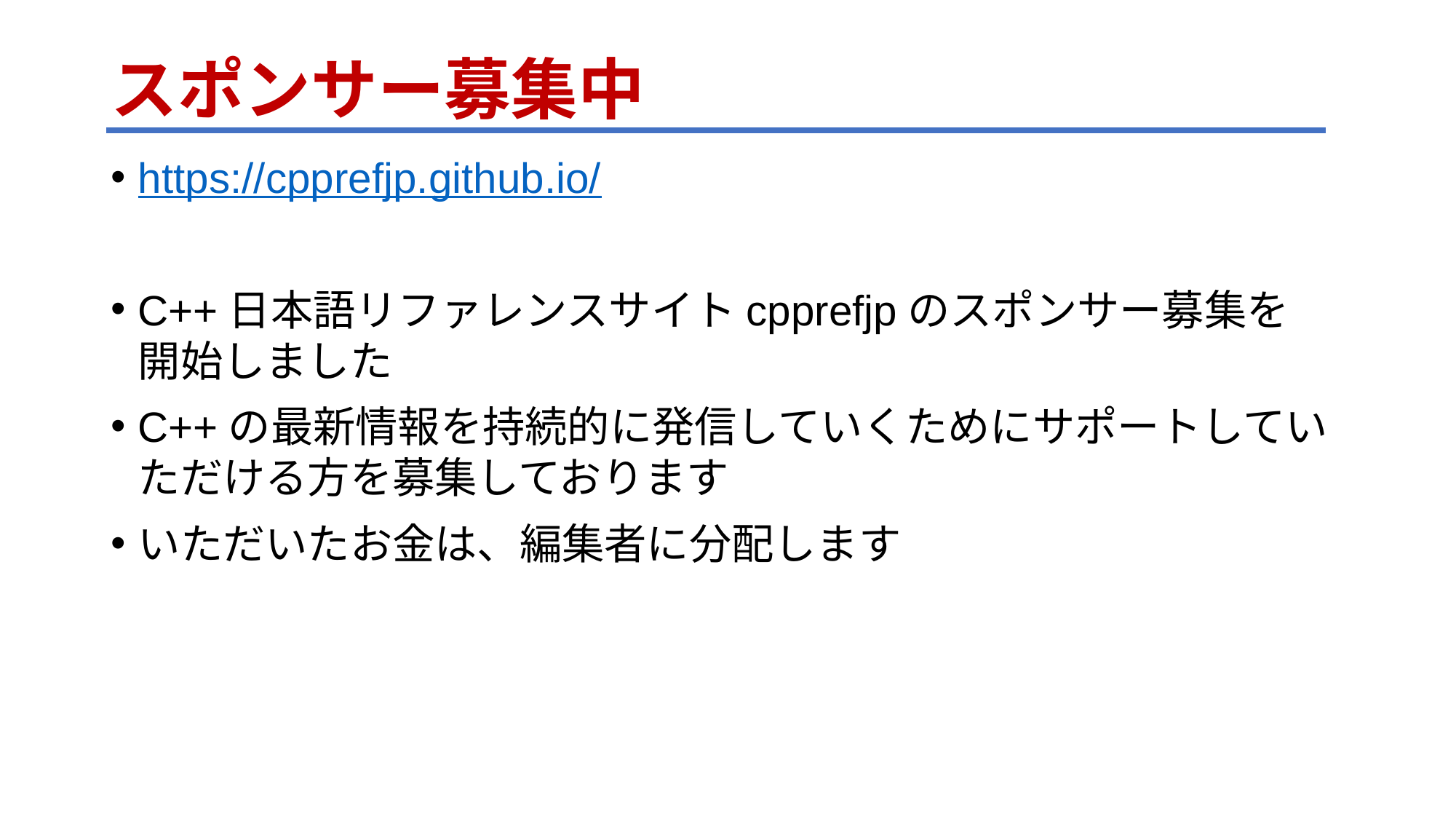

# スポンサー募集中
https://cpprefjp.github.io/

C++日本語リファレンスサイトcpprefjpのスポンサー募集を
開始しました
C++の最新情報を持続的に発信していくためにサポートしていただける方を募集しております
いただいたお金は、編集者に分配します